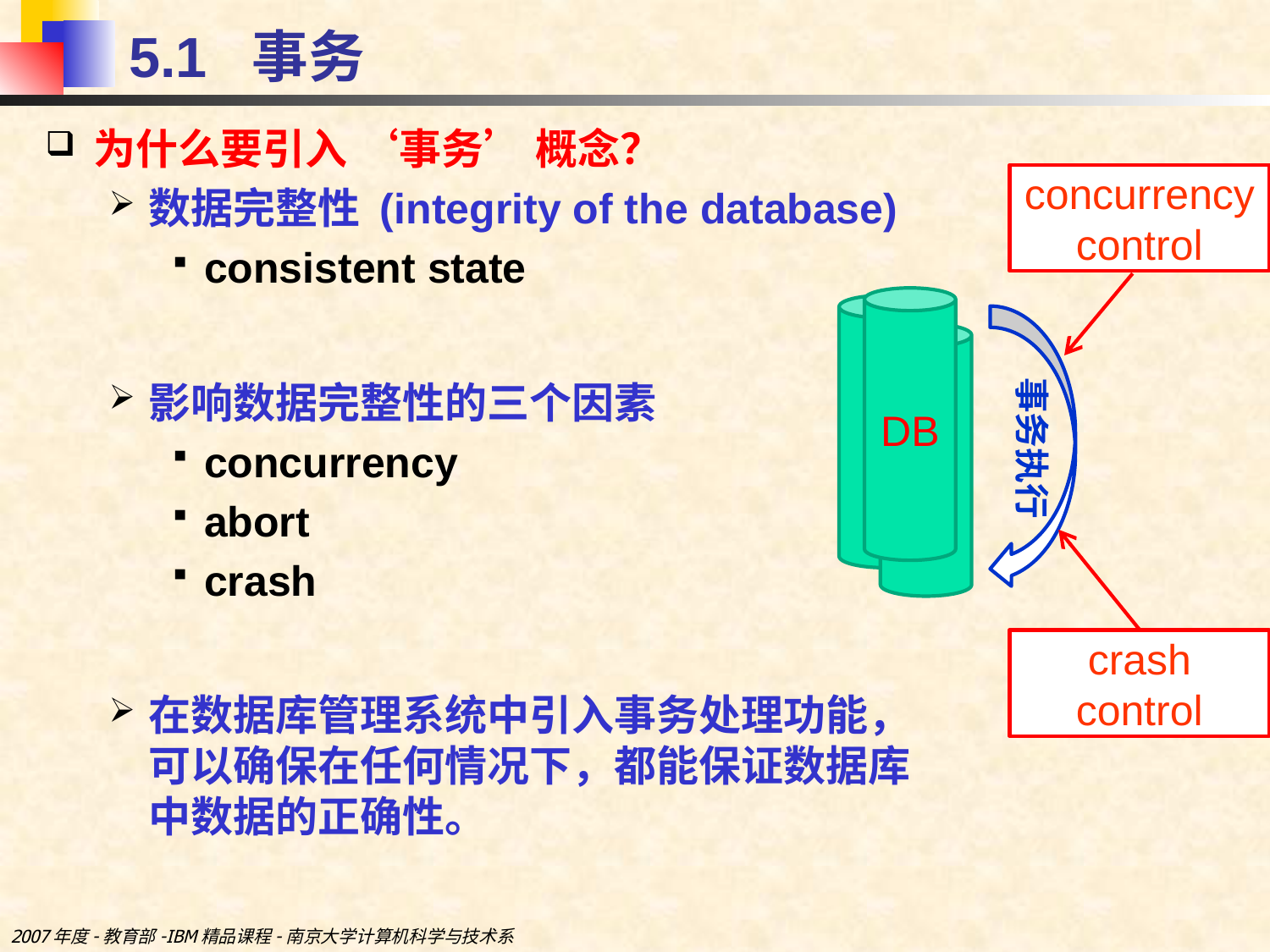

# 5.1  事务
为什么要引入 ‘事务’ 概念？
数据完整性 (integrity of the database)
consistent state

影响数据完整性的三个因素
concurrency
abort
crash

在数据库管理系统中引入事务处理功能，可以确保在任何情况下，都能保证数据库中数据的正确性。
concurrency
control
DB

事务执行
crash
control